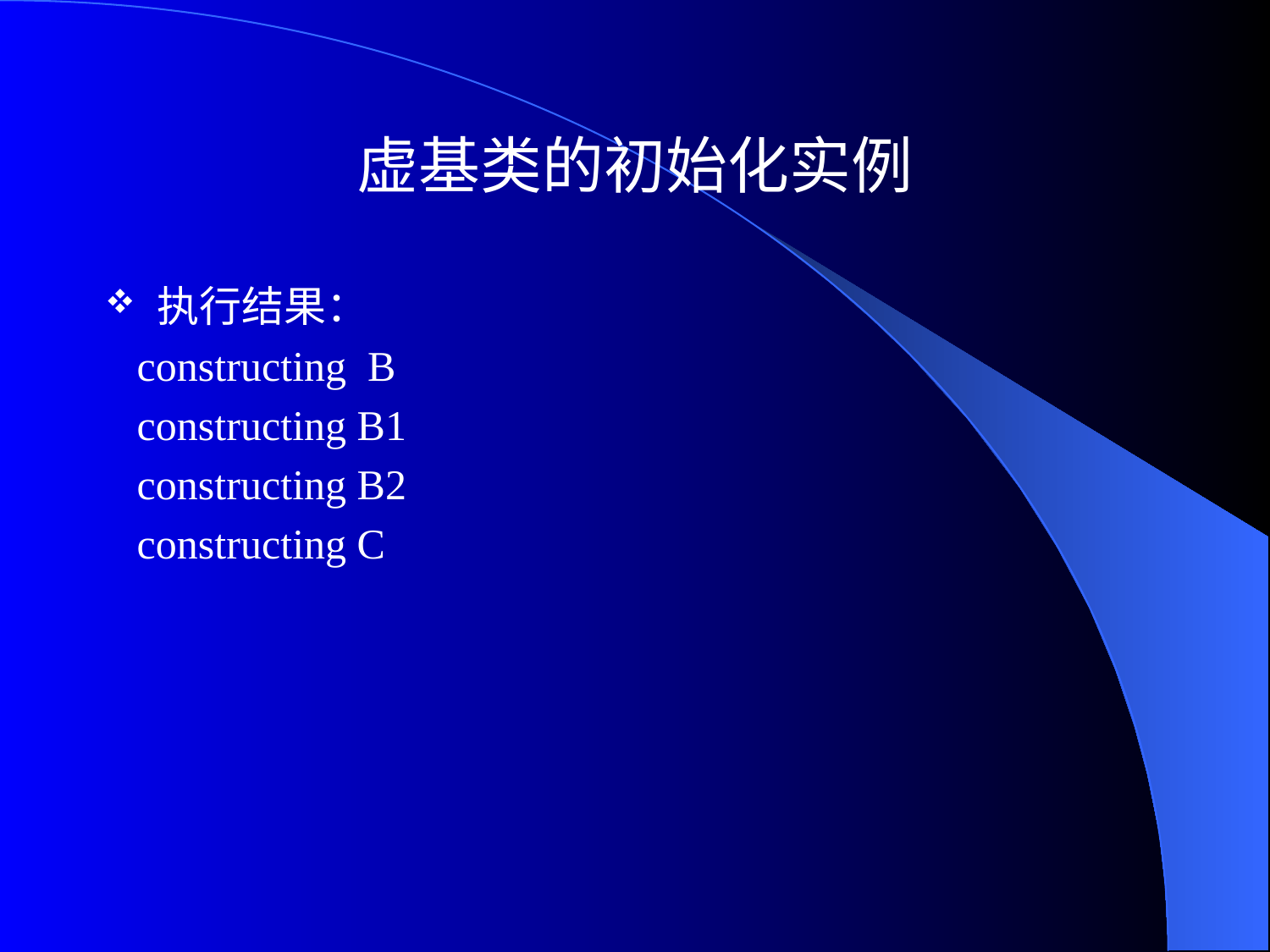

# 虚基类的初始化实例
执行结果：
   constructing  B
   constructing B1
   constructing B2
   constructing C